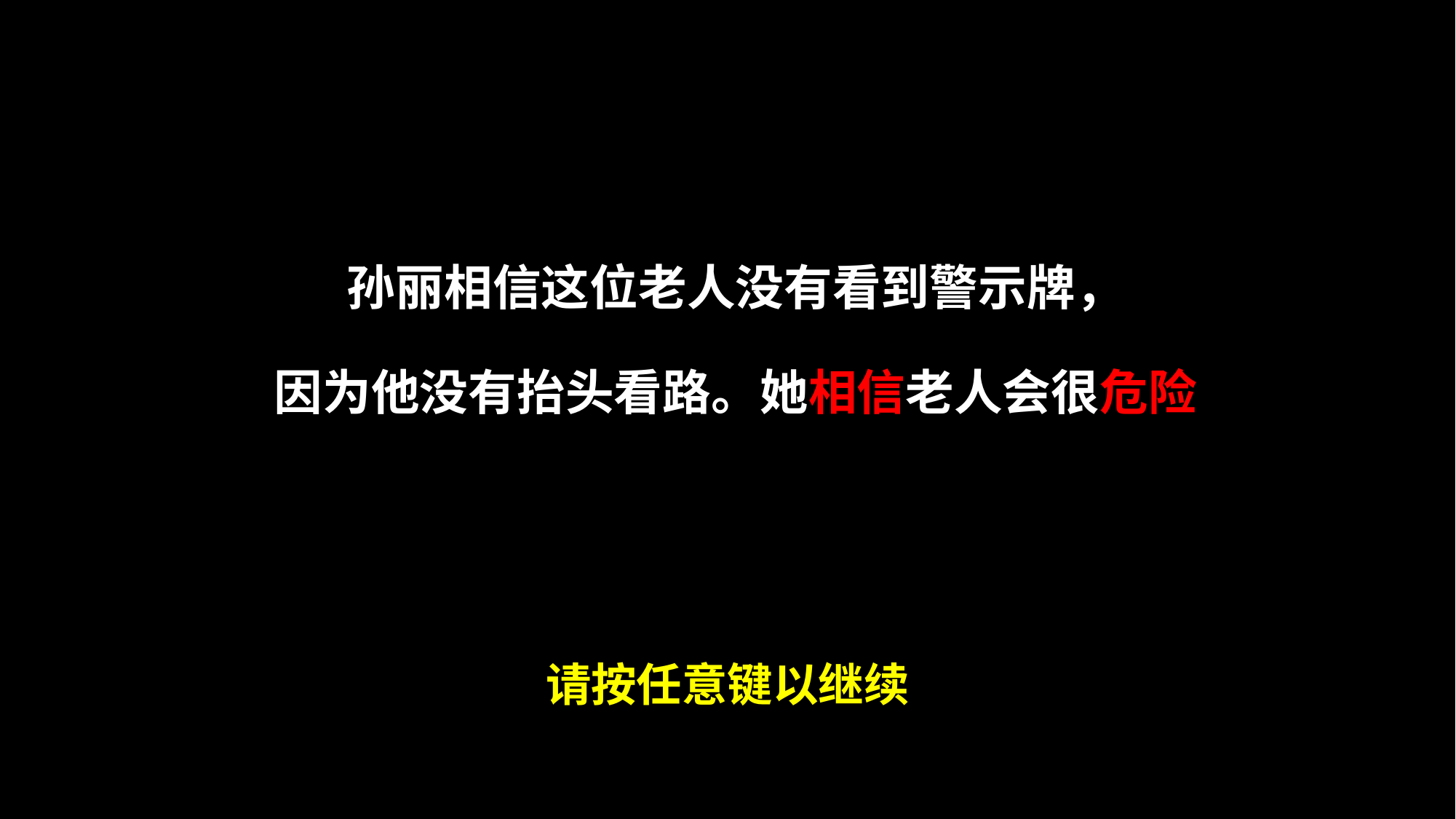

# 孙丽相信这位老人没有看到警示牌， 因为他没有抬头看路。她相信老人会很危险
请按任意键以继续